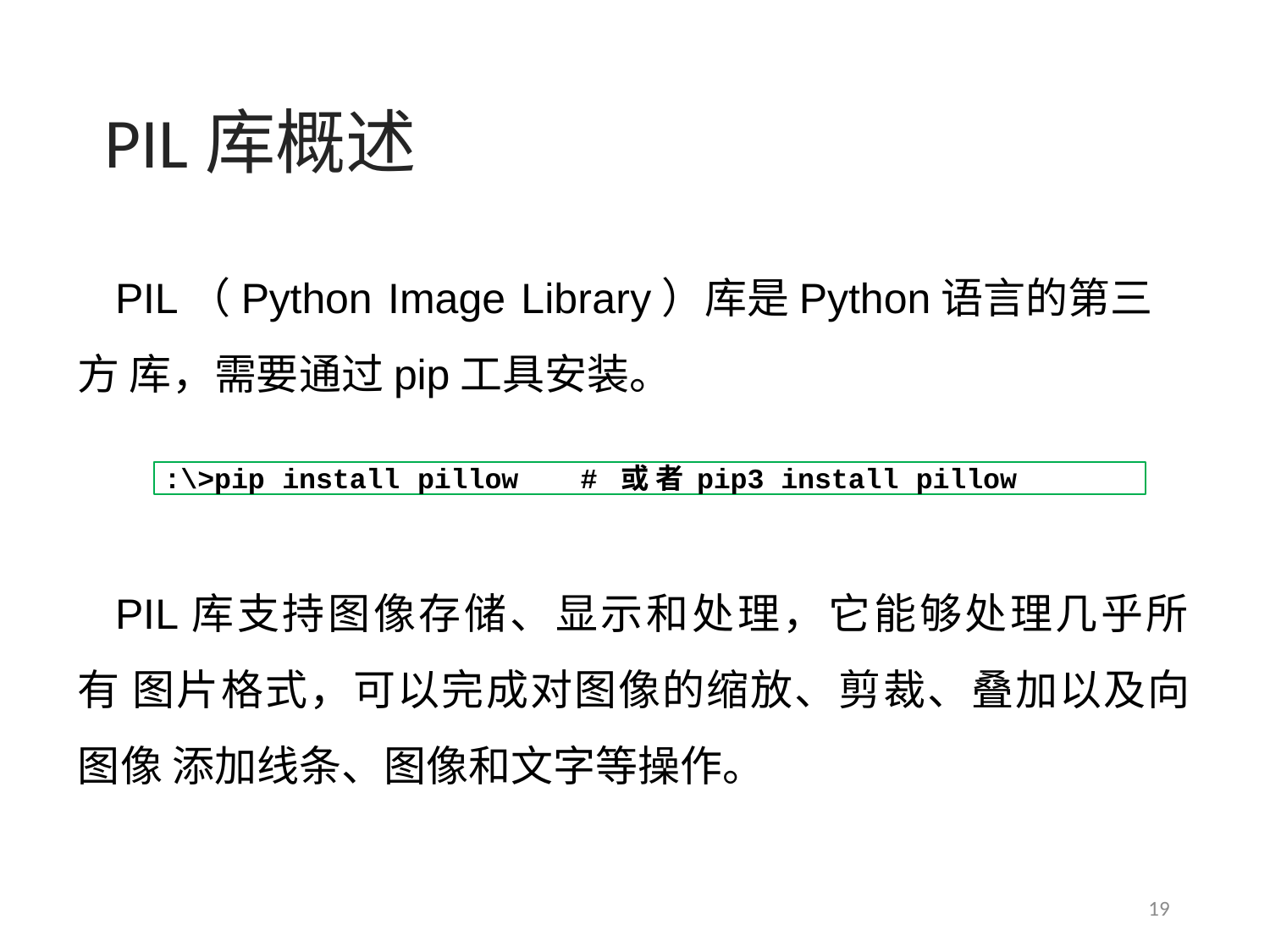

# PIL库概述
PIL（Python Image Library）库是Python语言的第三方 库，需要通过pip工具安装。

:\>pip install pillow	# 或 者 pip3 install pillow
PIL库支持图像存储、显示和处理，它能够处理几乎所有 图片格式，可以完成对图像的缩放、剪裁、叠加以及向图像 添加线条、图像和文字等操作。
19